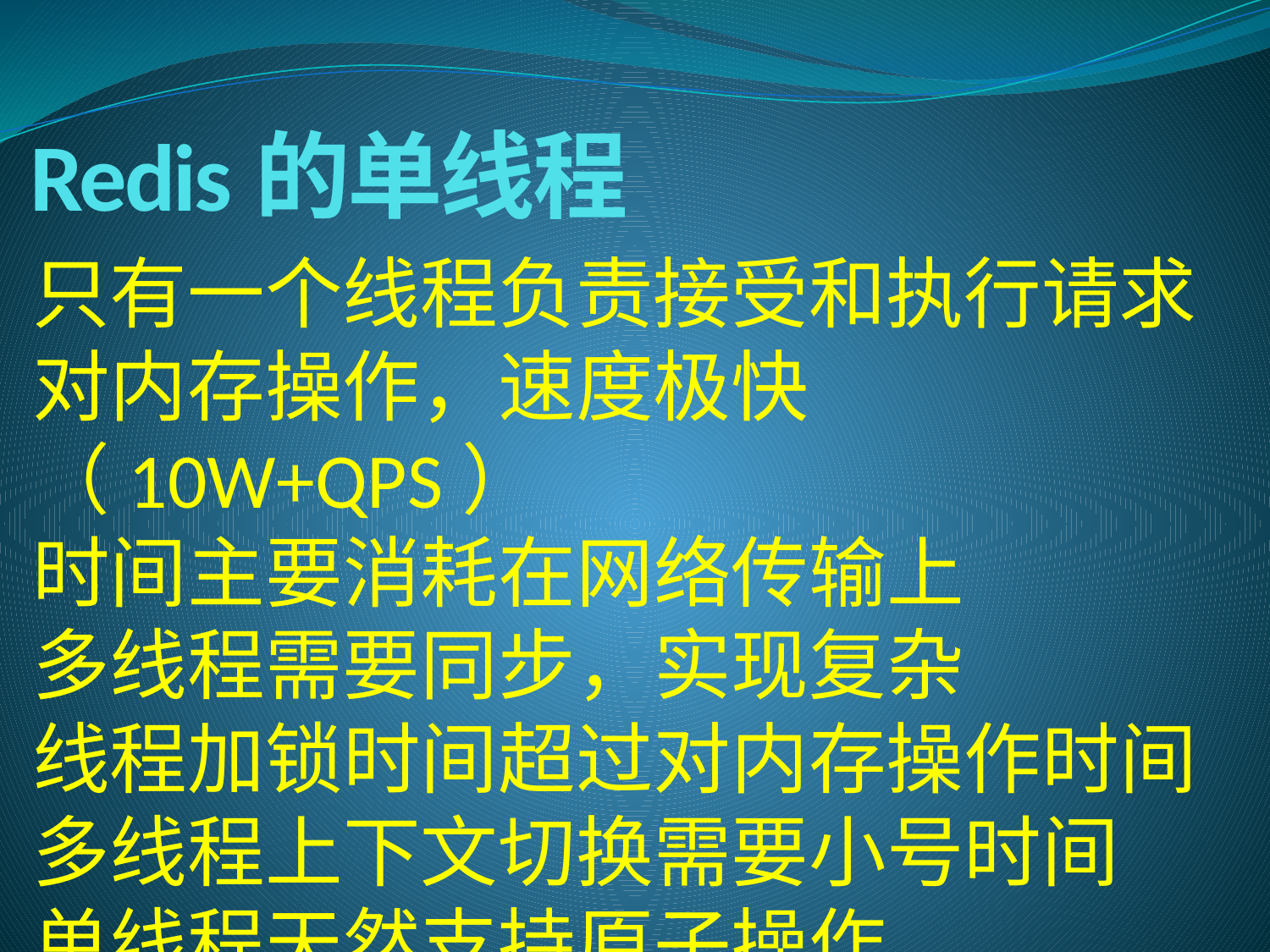

# Redis的单线程
只有一个线程负责接受和执行请求
对内存操作，速度极快（10W+QPS）
时间主要消耗在网络传输上
多线程需要同步，实现复杂
线程加锁时间超过对内存操作时间
多线程上下文切换需要小号时间
单线程天然支持原子操作